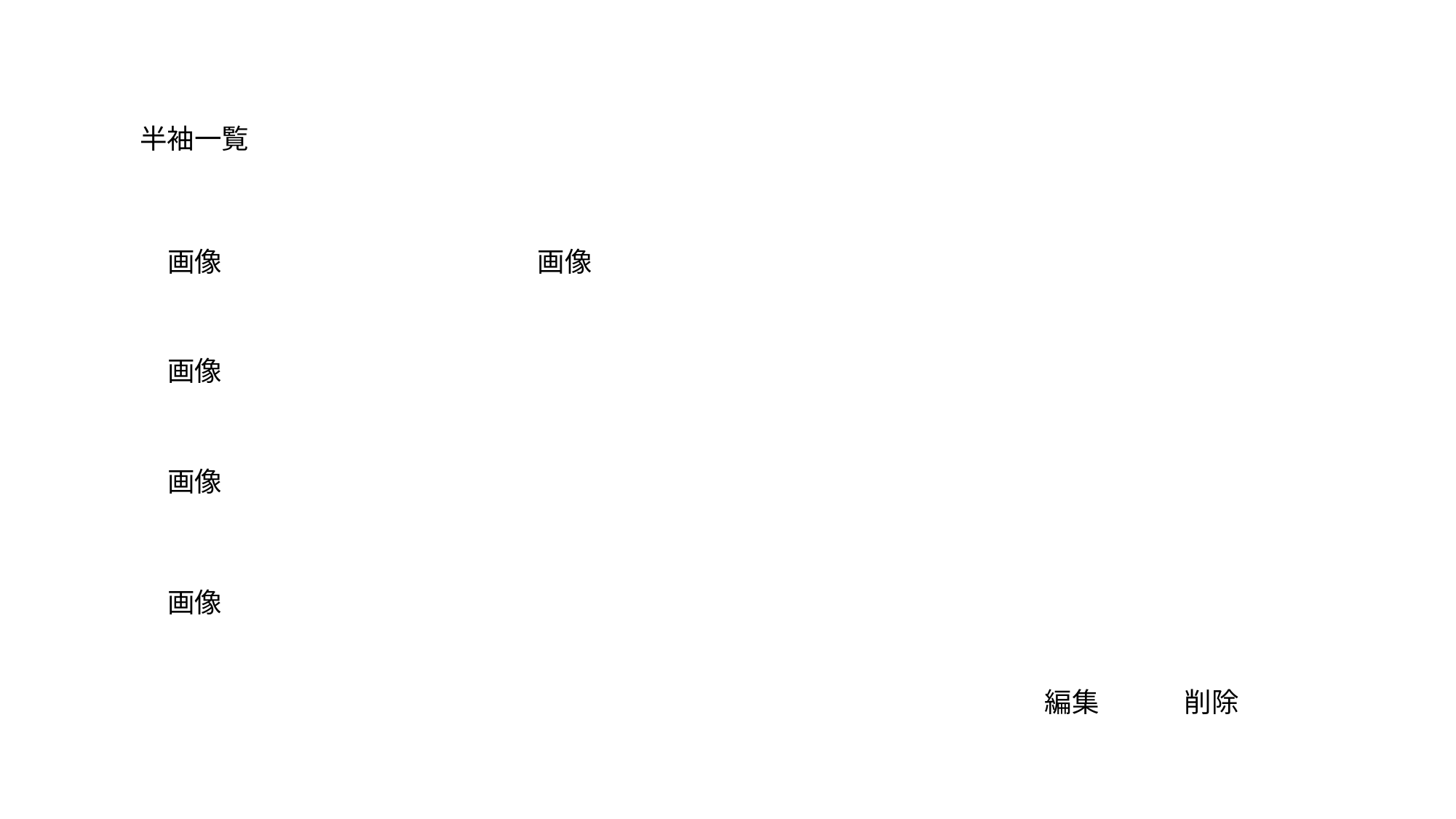

半袖一覧
画像
画像
画像
画像
画像
編集
削除